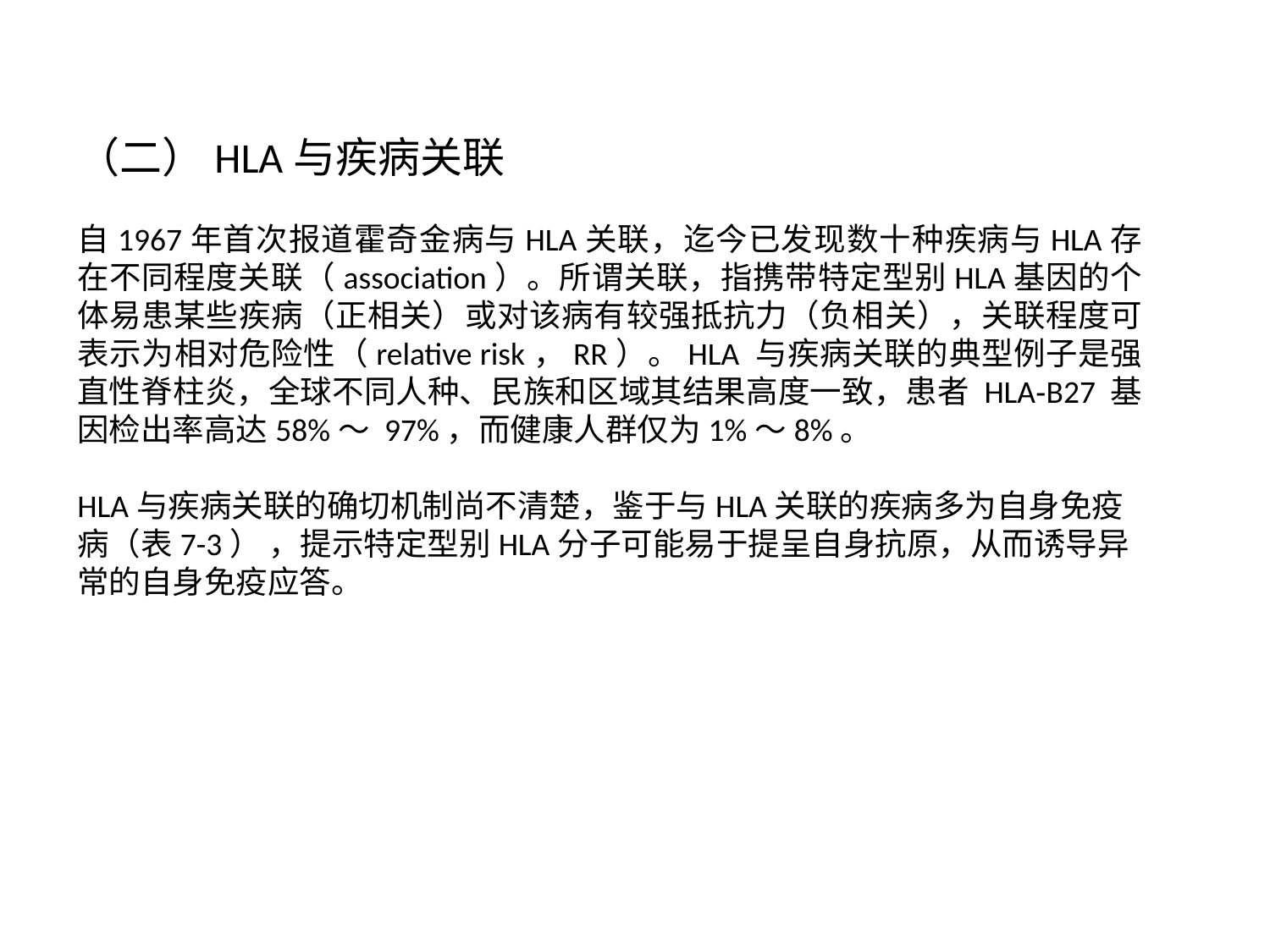

（二）HLA与疾病关联

自1967年首次报道霍奇金病与HLA关联，迄今已发现数十种疾病与HLA存在不同程度关联（association）。所谓关联，指携带特定型别HLA基因的个体易患某些疾病（正相关）或对该病有较强抵抗力（负相关），关联程度可表示为相对危险性（relative risk，RR）。HLA 与疾病关联的典型例子是强直性脊柱炎，全球不同人种、民族和区域其结果高度一致，患者 HLA‐B27 基因检出率高达58%～ 97%，而健康人群仅为1%～8%。

HLA与疾病关联的确切机制尚不清楚，鉴于与HLA关联的疾病多为自身免疫病（表7-3） ，提示特定型别HLA分子可能易于提呈自身抗原，从而诱导异常的自身免疫应答。